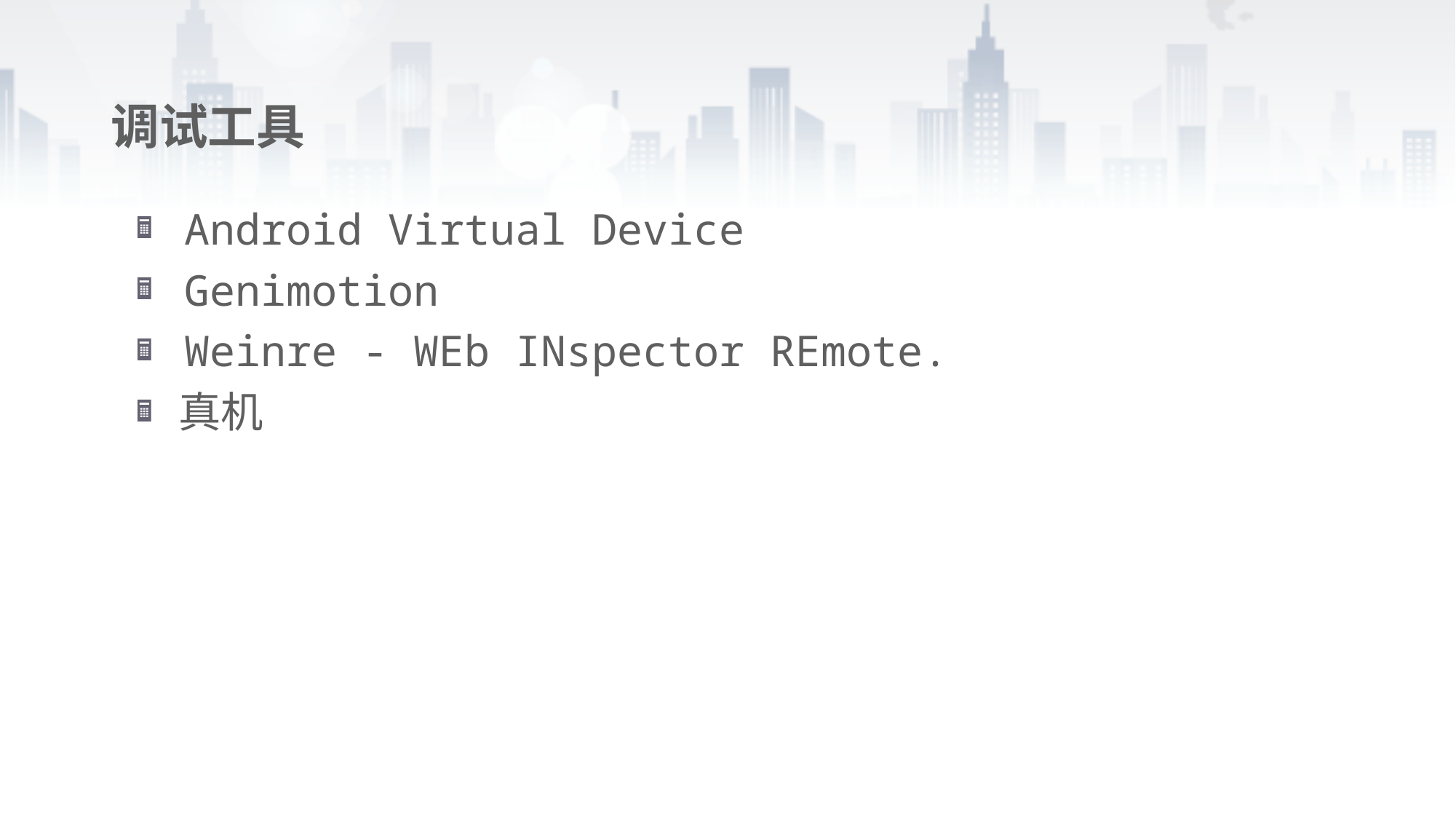

# 调试工具
 Android Virtual Device
 Genimotion
 Weinre - WEb INspector REmote.
 真机